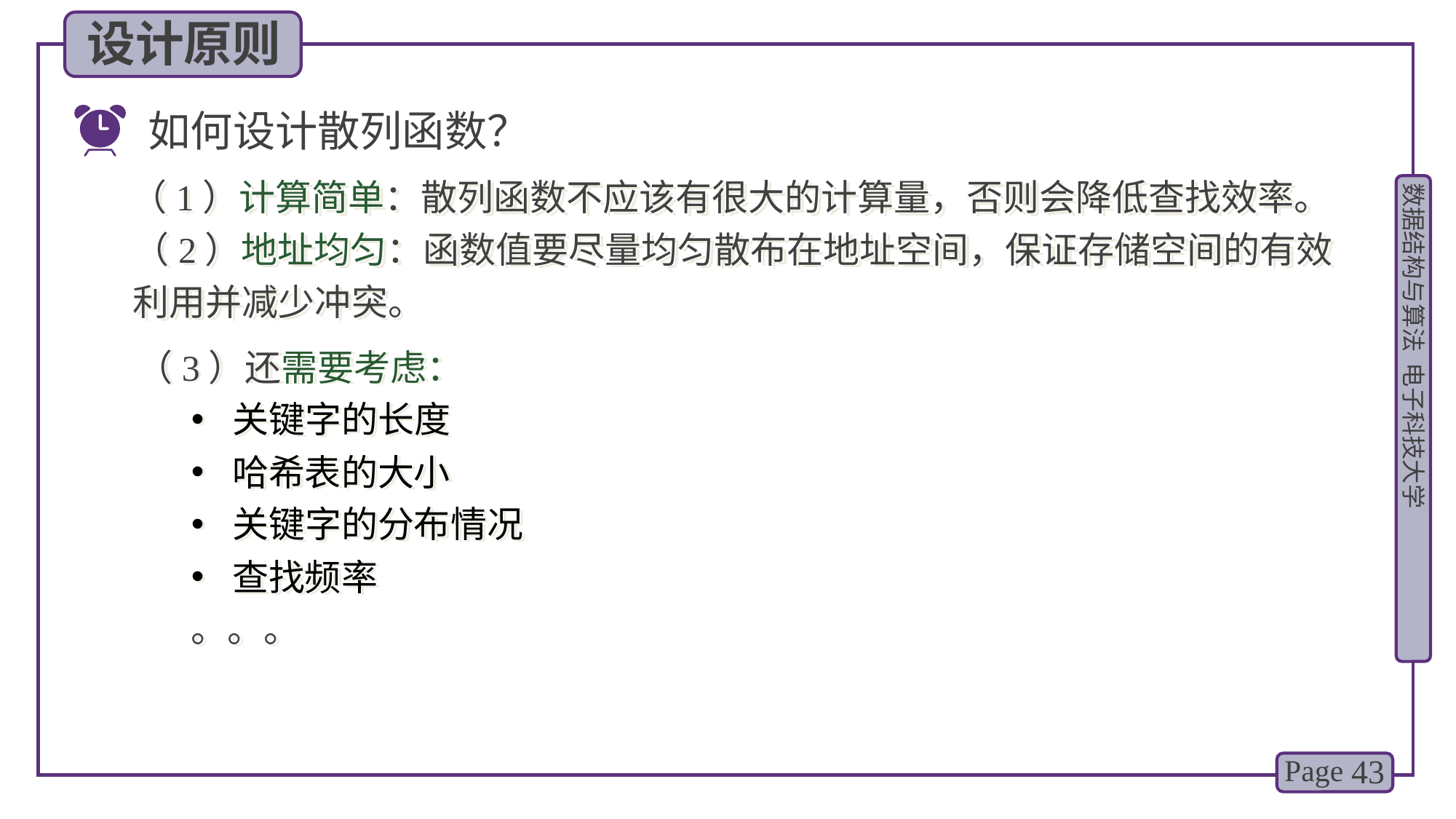

设计原则

如何设计散列函数？

（1）计算简单：散列函数不应该有很大的计算量，否则会降低查找效率。
（2）地址均匀：函数值要尽量均匀散布在地址空间，保证存储空间的有效利用并减少冲突。
（3）还需要考虑：
关键字的长度
哈希表的大小
关键字的分布情况
查找频率
。。。